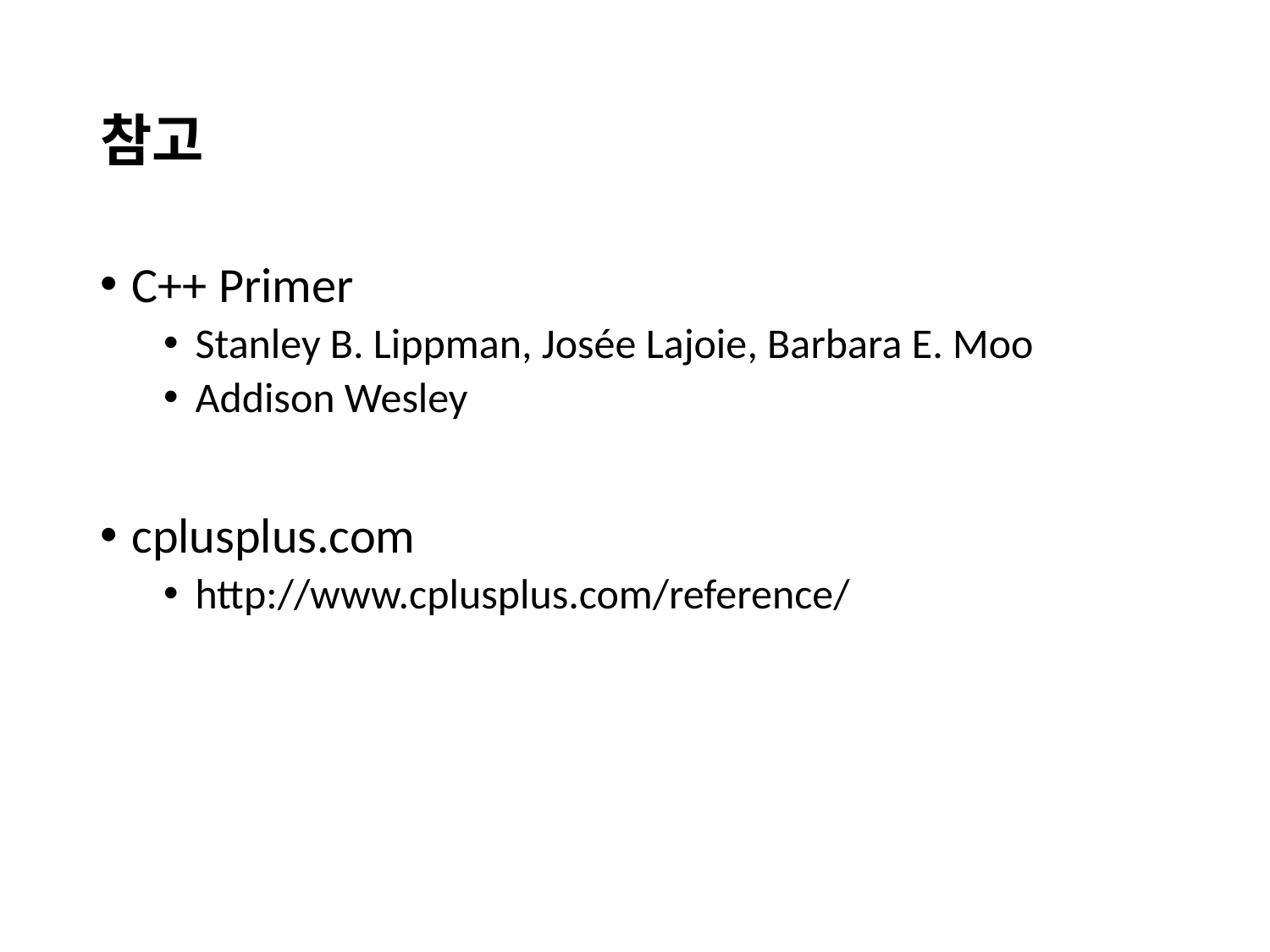

# 참고
C++ Primer
Stanley B. Lippman, Josée Lajoie, Barbara E. Moo
Addison Wesley

cplusplus.com
http://www.cplusplus.com/reference/